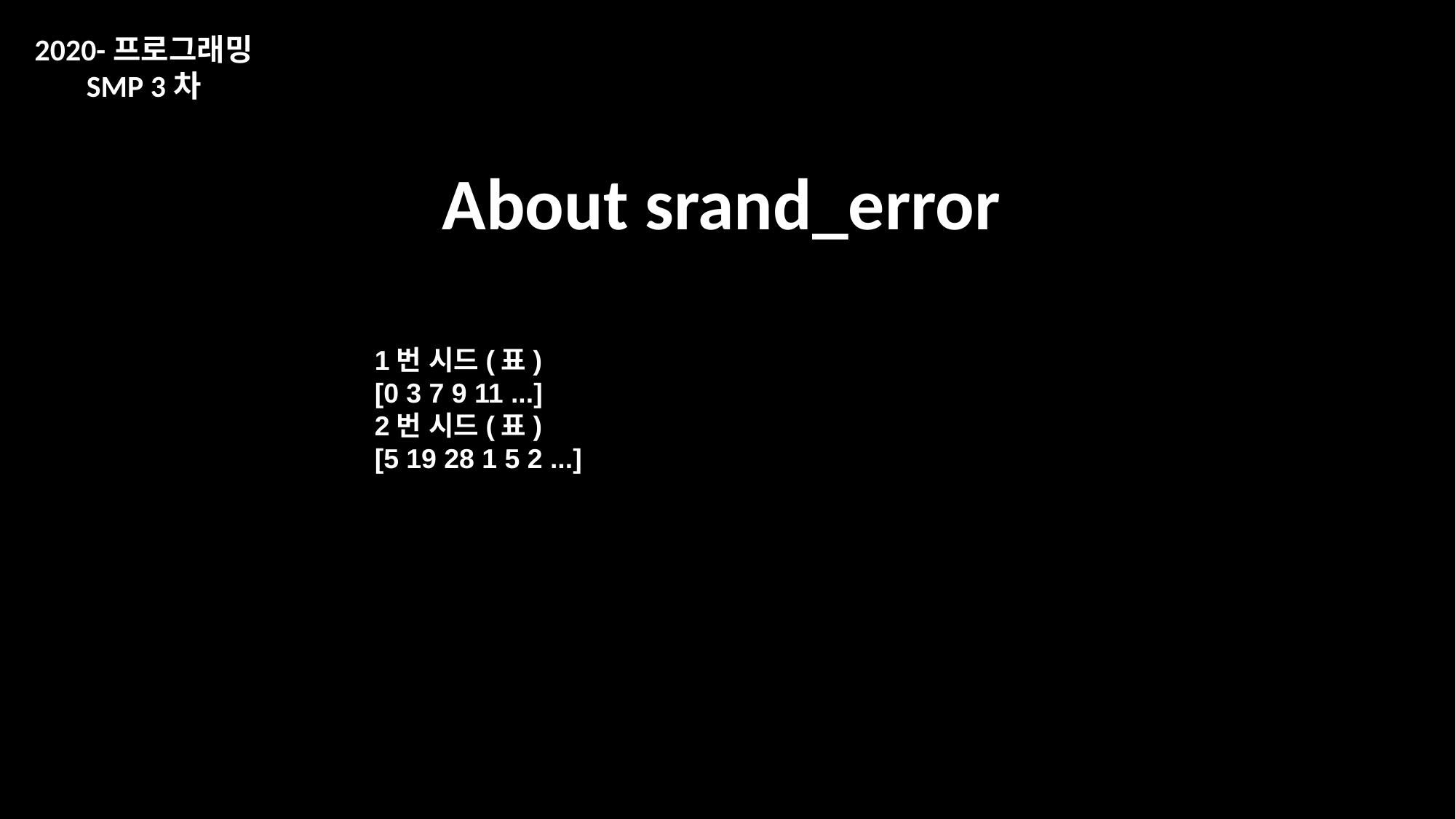

2020-프로그래밍
SMP 3차
About srand_error
1번 시드(표)
[0 3 7 9 11 ...]
2번 시드(표)
[5 19 28 1 5 2 ...]